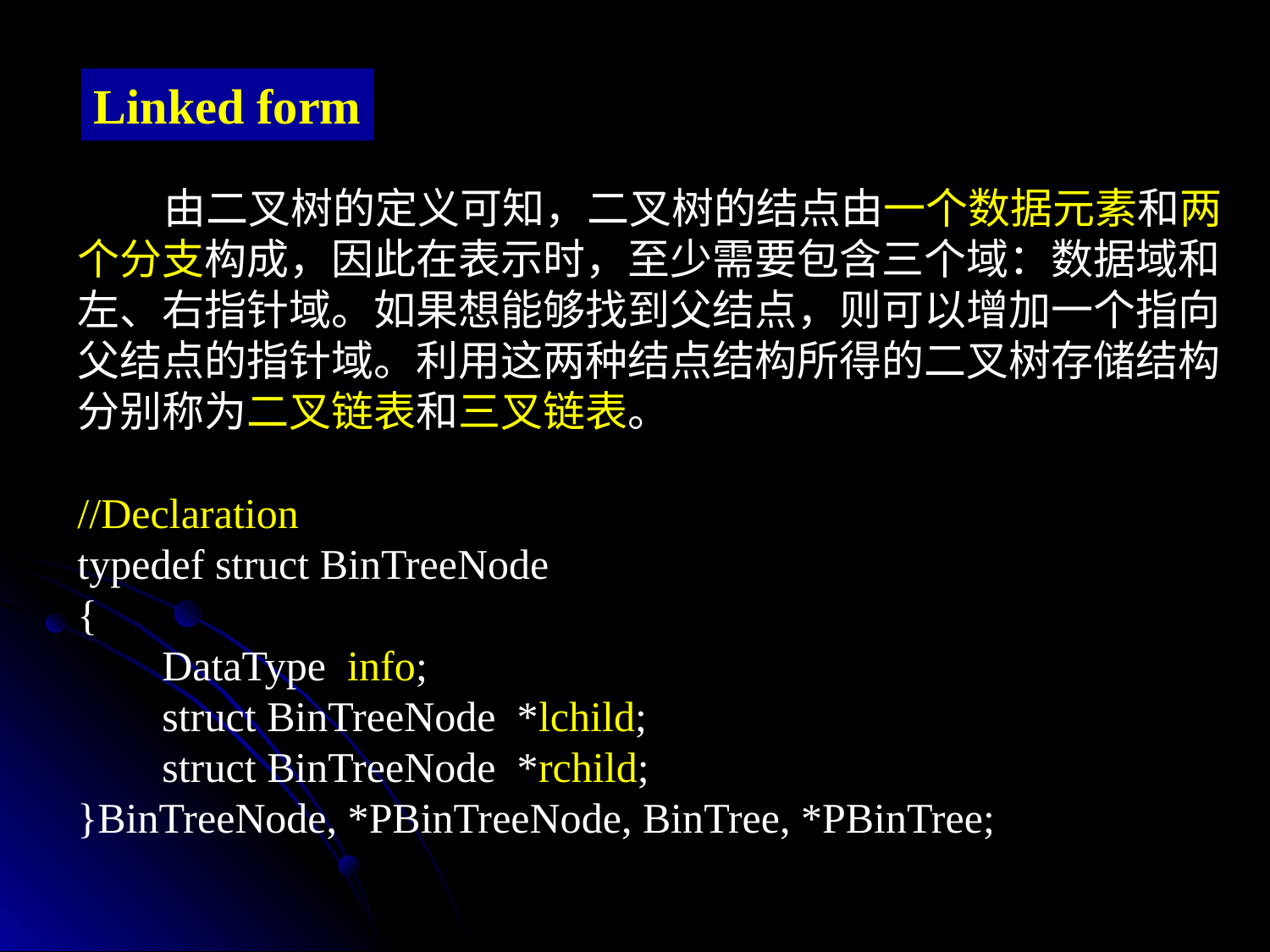

Linked form
        由二叉树的定义可知，二叉树的结点由一个数据元素和两个分支构成，因此在表示时，至少需要包含三个域：数据域和左、右指针域。如果想能够找到父结点，则可以增加一个指向父结点的指针域。利用这两种结点结构所得的二叉树存储结构分别称为二叉链表和三叉链表。

//Declaration
typedef struct BinTreeNode
{
        DataType  info;
        struct BinTreeNode  *lchild;
        struct BinTreeNode  *rchild;
}BinTreeNode, *PBinTreeNode, BinTree, *PBinTree;